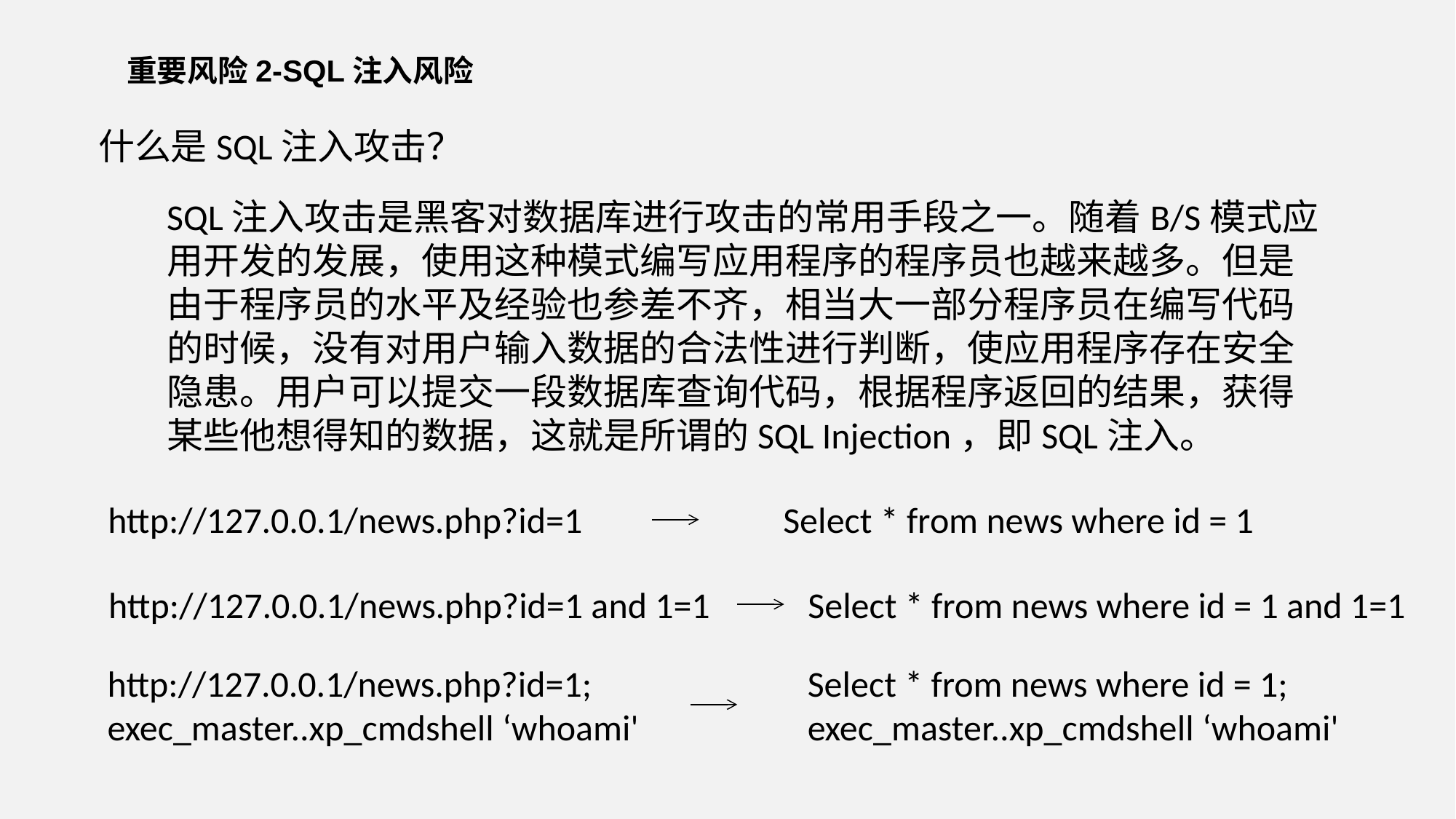

重要风险2-SQL注入风险
什么是SQL注入攻击？
SQL注入攻击是黑客对数据库进行攻击的常用手段之一。随着B/S模式应用开发的发展，使用这种模式编写应用程序的程序员也越来越多。但是由于程序员的水平及经验也参差不齐，相当大一部分程序员在编写代码的时候，没有对用户输入数据的合法性进行判断，使应用程序存在安全隐患。用户可以提交一段数据库查询代码，根据程序返回的结果，获得某些他想得知的数据，这就是所谓的SQL Injection，即SQL注入。
http://127.0.0.1/news.php?id=1
Select * from news where id = 1
http://127.0.0.1/news.php?id=1 and 1=1
Select * from news where id = 1 and 1=1
http://127.0.0.1/news.php?id=1;
exec_master..xp_cmdshell ‘whoami'
Select * from news where id = 1;
exec_master..xp_cmdshell ‘whoami'